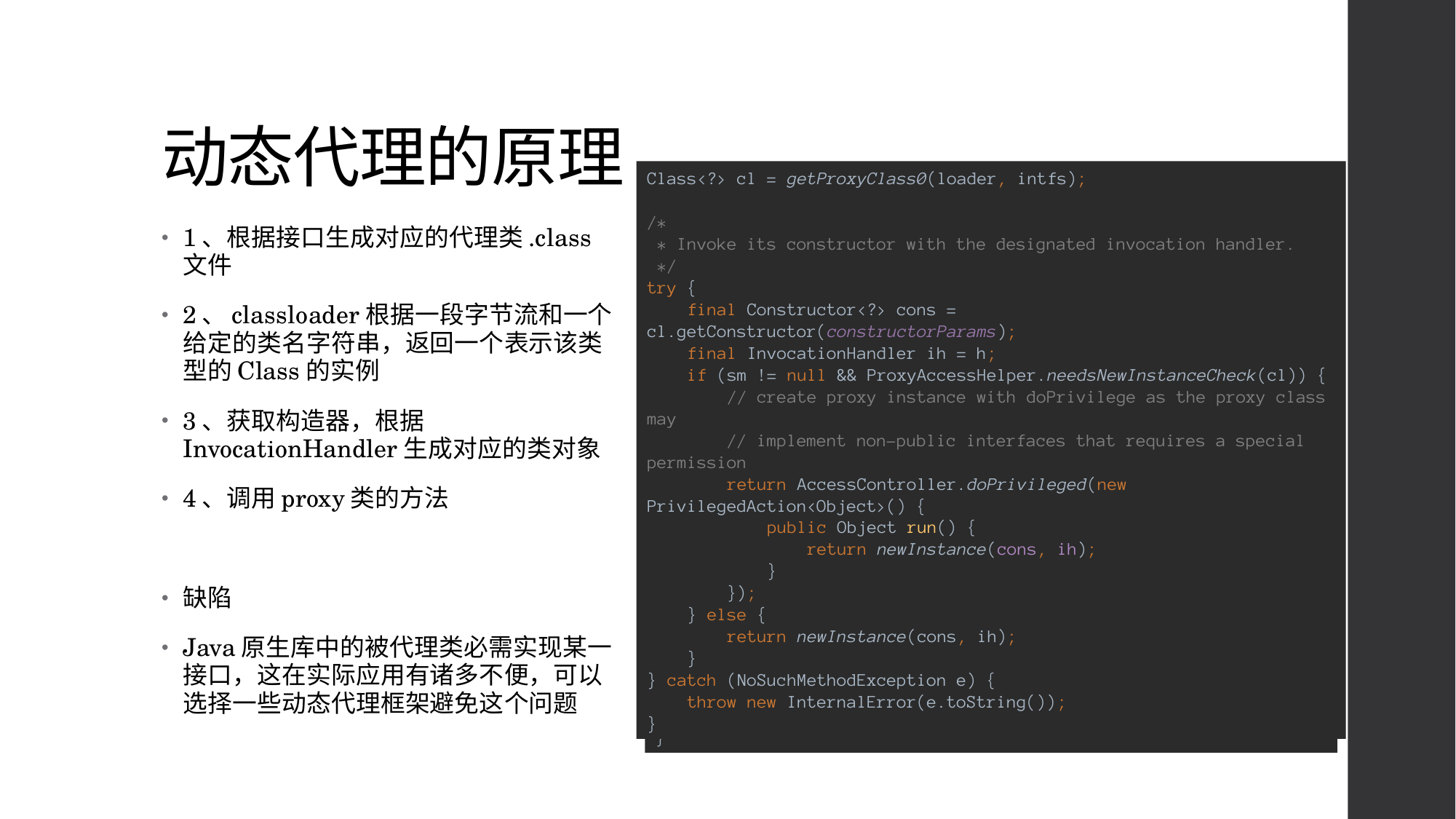

# 动态代理的原理
Class<?> cl = getProxyClass0(loader, intfs);
/*
 * Invoke its constructor with the designated invocation handler.
 */
try {
    final Constructor<?> cons = cl.getConstructor(constructorParams);
    final InvocationHandler ih = h;
    if (sm != null && ProxyAccessHelper.needsNewInstanceCheck(cl)) {
        // create proxy instance with doPrivilege as the proxy class may
        // implement non-public interfaces that requires a special permission
        return AccessController.doPrivileged(new PrivilegedAction<Object>() {
            public Object run() {
                return newInstance(cons, ih);
            }
        });
    } else {
        return newInstance(cons, ih);
    }
} catch (NoSuchMethodException e) {
    throw new InternalError(e.toString());
}
/*
 * Choose a name for the proxy class to generate.
 */
long num = nextUniqueNumber.getAndIncrement();
String proxyName = proxyPkg + proxyClassNamePrefix + num;
/*
 * Generate the specified proxy class.
 */
byte[] proxyClassFile = ProxyGenerator.generateProxyClass(
    proxyName, interfaces);
try {
    return defineClass0(loader, proxyName,
                        proxyClassFile, 0, proxyClassFile.length);
} catch (ClassFormatError e) {
    /*
     * A ClassFormatError here means that (barring bugs in the
     * proxy class generation code) there was some other
     * invalid aspect of the arguments supplied to the proxy
     * class creation (such as virtual machine limitations
     * exceeded).
     */
    throw new IllegalArgumentException(e.toString());
}
1、根据接口生成对应的代理类.class文件
2、classloader根据一段字节流和一个给定的类名字符串，返回一个表示该类型的Class的实例
3、获取构造器，根据InvocationHandler生成对应的类对象
4、调用proxy类的方法

缺陷
Java原生库中的被代理类必需实现某一接口，这在实际应用有诸多不便，可以选择一些动态代理框架避免这个问题